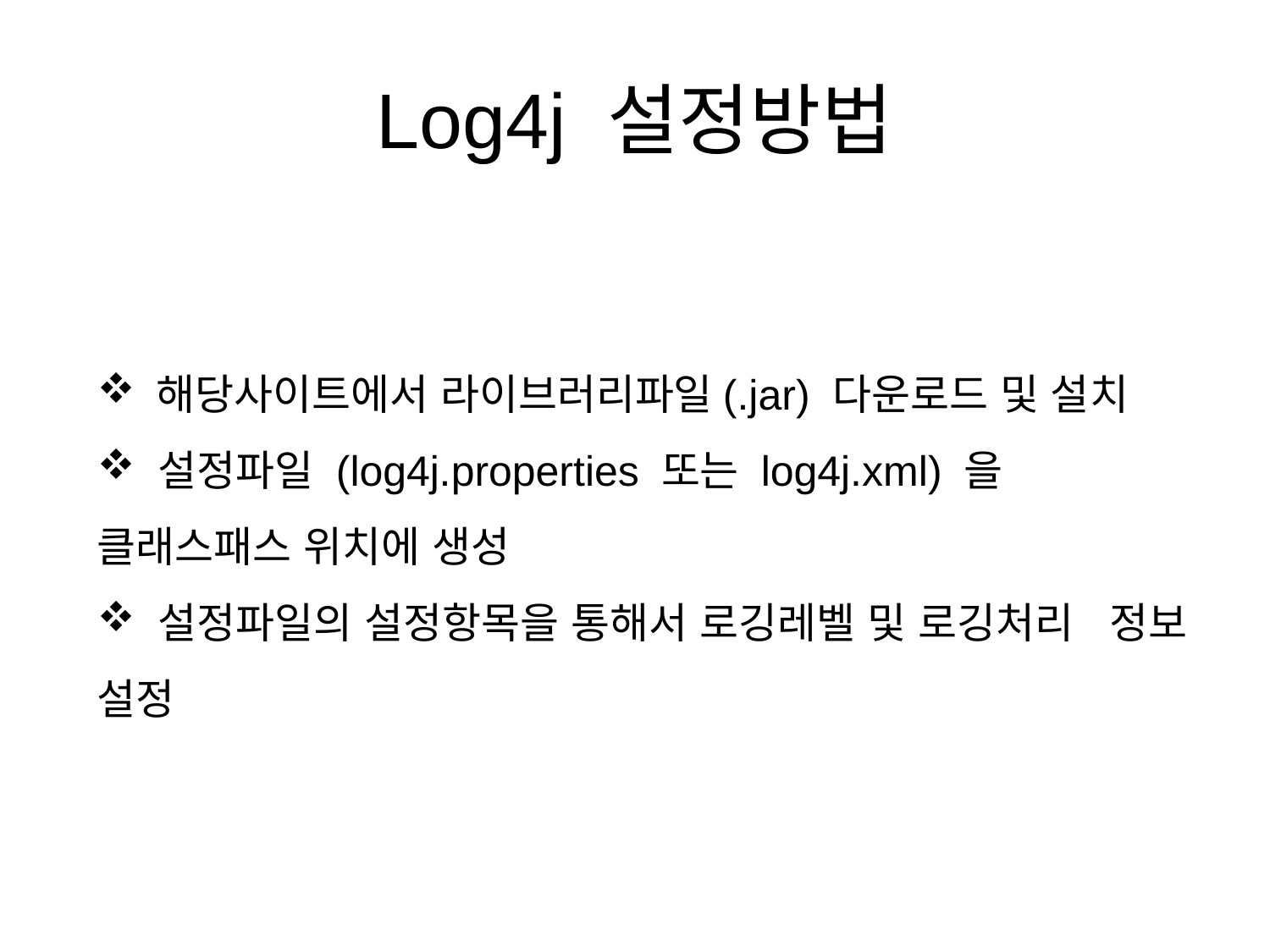

# Log4j 설정방법
 해당사이트에서 라이브러리파일(.jar) 다운로드 및 설치
 설정파일 (log4j.properties 또는 log4j.xml) 을  클래스패스 위치에 생성
 설정파일의 설정항목을 통해서 로깅레벨 및 로깅처리   정보 설정